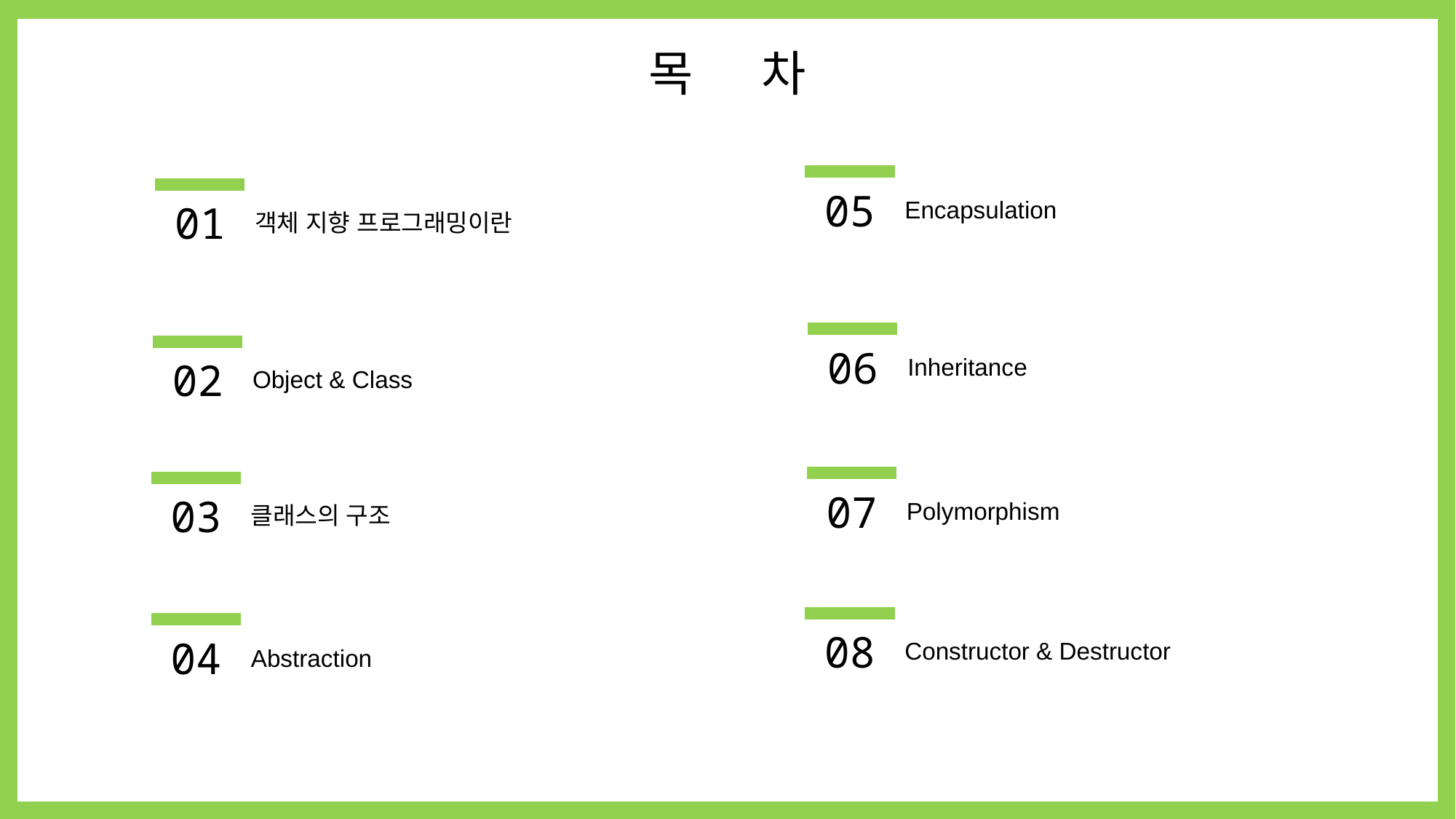

목     차

05

Encapsulation

01

객체 지향 프로그래밍이란

02

Object & Class

03

클래스의 구조

04

Abstraction

06

Inheritance

07

Polymorphism

08

Constructor & Destructor